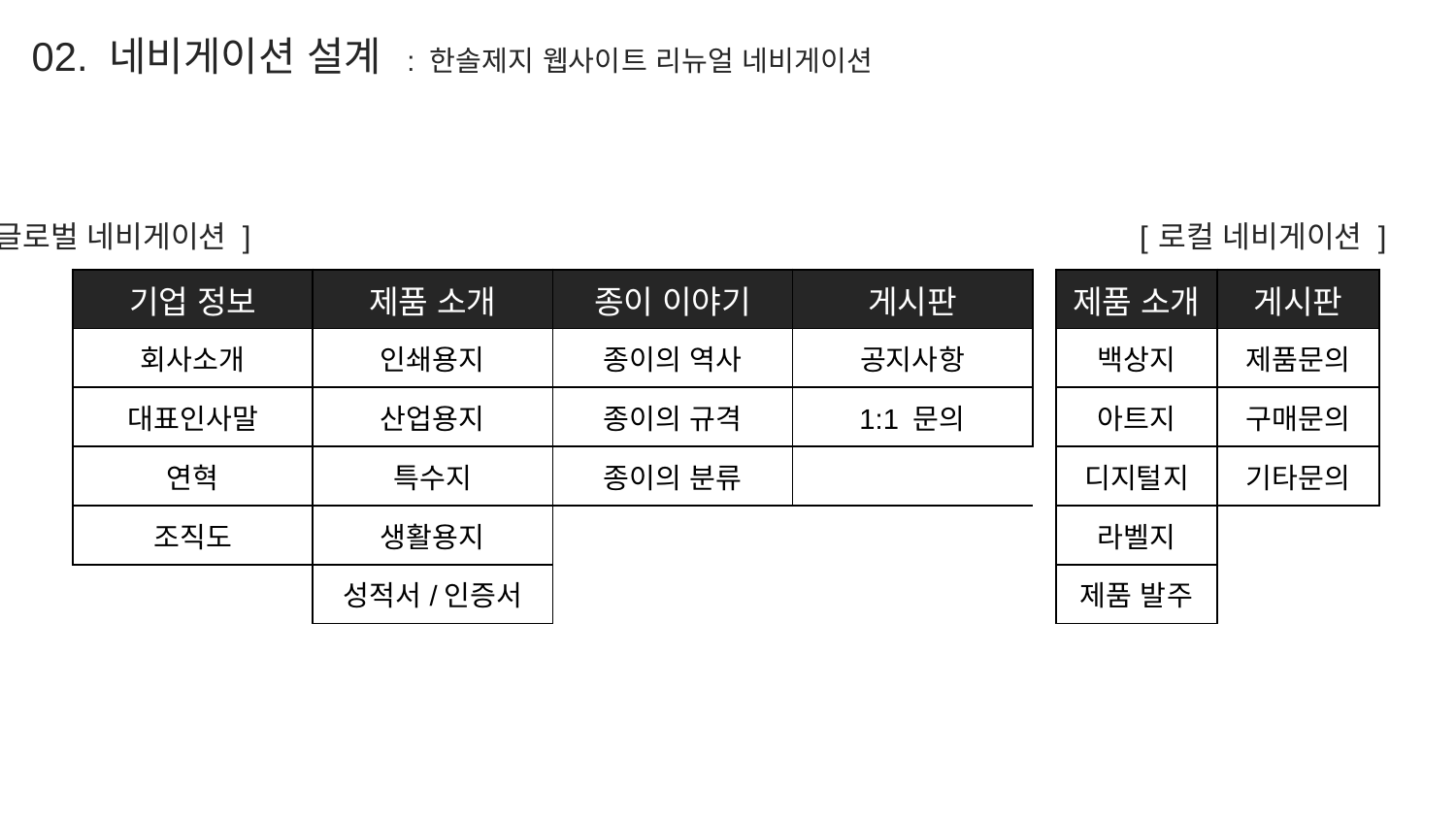

와이어프레임은 있어야될듯 ……….A ㅏ..ㅁㅊ
02. 네비게이션 설계    : 한솔제지 웹사이트 리뉴얼 네비게이션
[ 글로벌 네비게이션 ]                                                                                                         [로컬 네비게이션 ]
| 기업 정보 | 제품 소개 | 종이 이야기 | 게시판 |
| --- | --- | --- | --- |
| 회사소개 | 인쇄용지 | 종이의 역사 | 공지사항 |
| 대표인사말 | 산업용지 | 종이의 규격 | 1:1 문의 |
| 연혁 | 특수지 | 종이의 분류 |  |
| 조직도 | 생활용지 |  |  |
|  | 성적서/인증서 |  |  |
| 제품 소개 | 게시판 |
| --- | --- |
| 백상지 | 제품문의 |
| 아트지 | 구매문의 |
| 디지털지 | 기타문의 |
| 라벨지 |  |
| 제품 발주 |  |